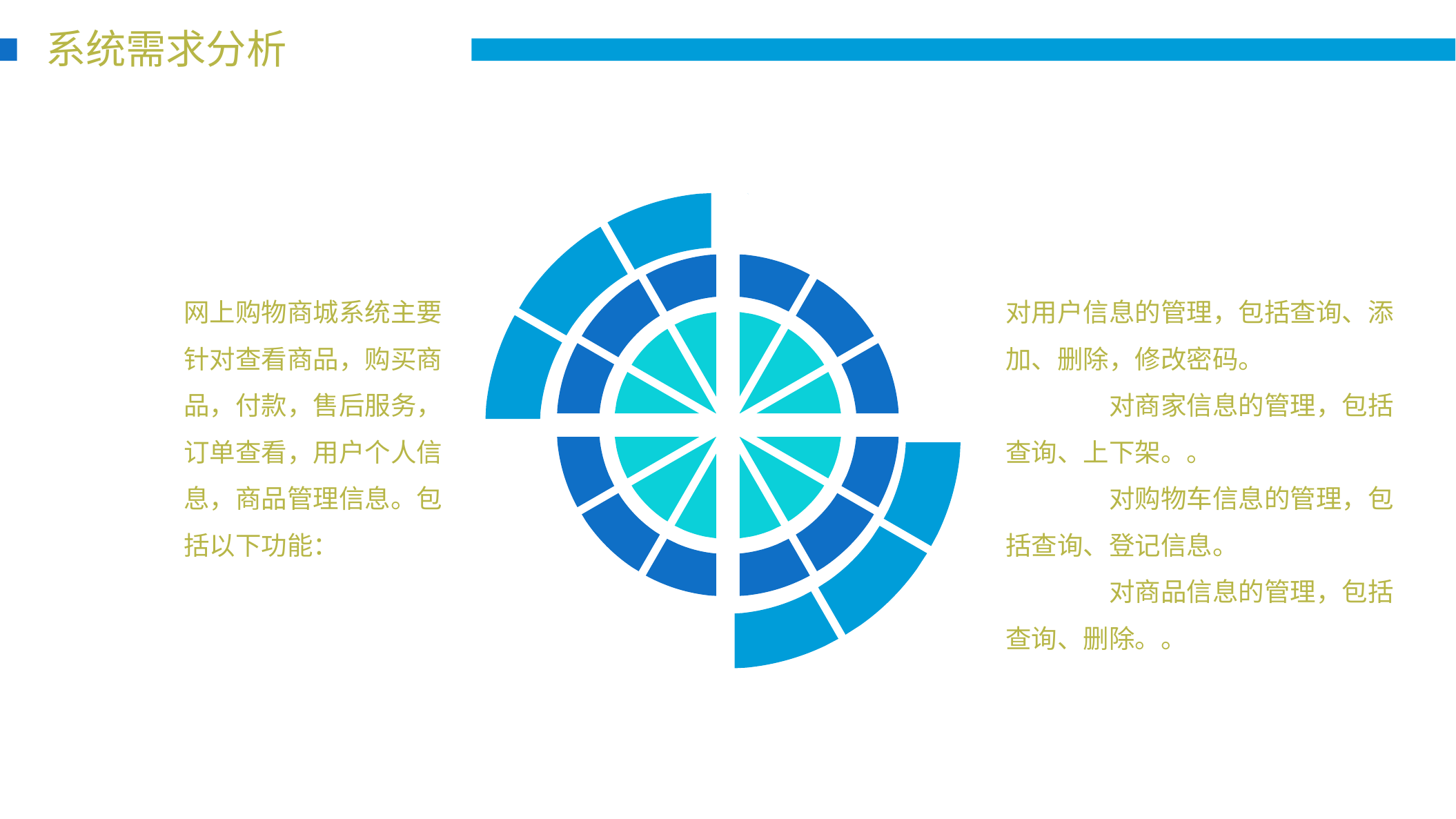

系统需求分析

网上购物商城系统主要针对查看商品，购买商品，付款，售后服务，订单查看，用户个人信息，商品管理信息。包括以下功能：
对用户信息的管理，包括查询、添加、删除，修改密码。
	对商家信息的管理，包括查询、上下架。。
	对购物车信息的管理，包括查询、登记信息。
	对商品信息的管理，包括查询、删除。。